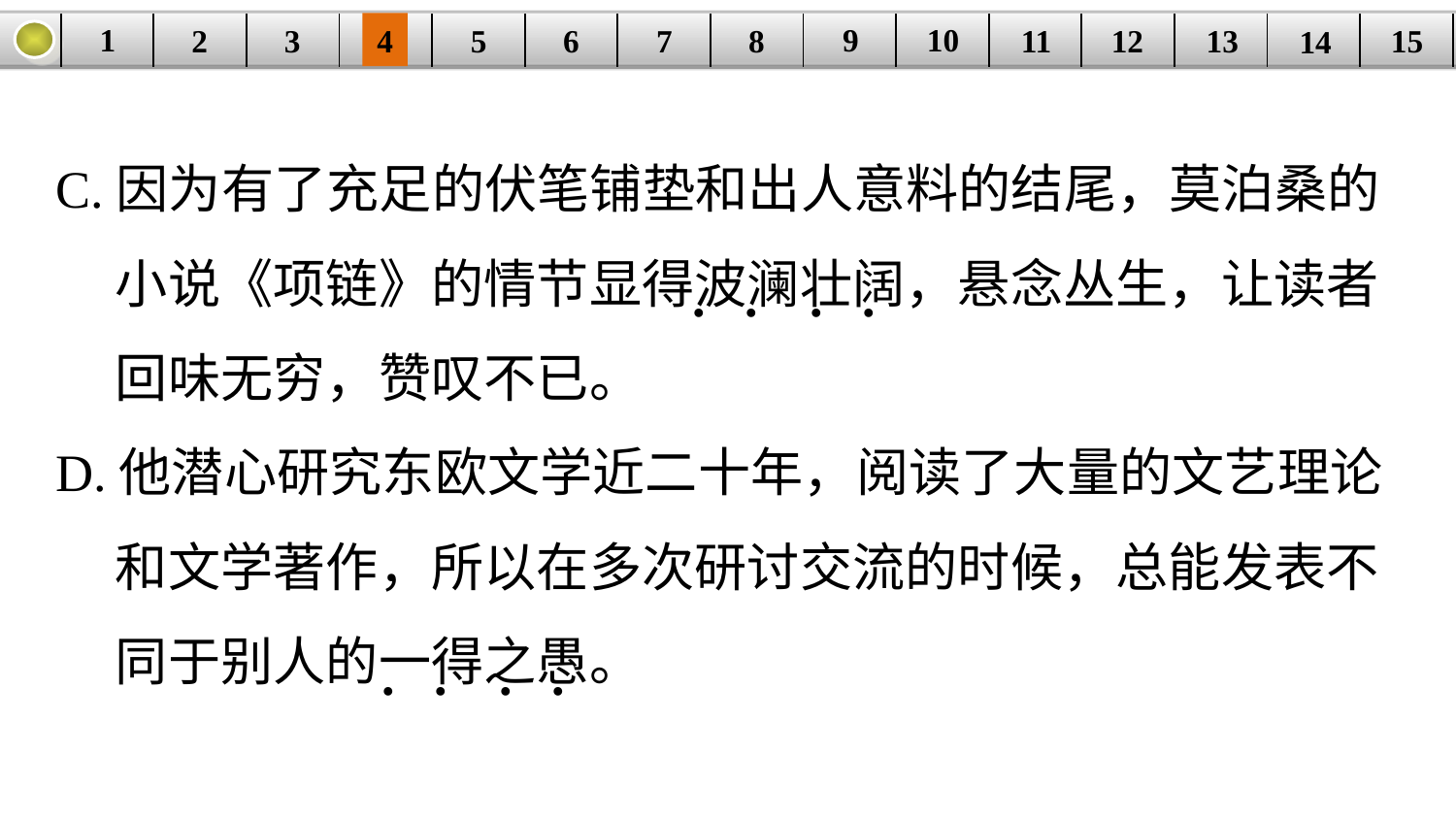

9
10
1
3
4
5
6
8
11
2
12
15
|  |  |  |  |  |  |  |  |  |  |  |  |  |  |  |
| --- | --- | --- | --- | --- | --- | --- | --- | --- | --- | --- | --- | --- | --- | --- |
7
13
14

C.因为有了充足的伏笔铺垫和出人意料的结尾，莫泊桑的
    小说《项链》的情节显得波澜壮阔，悬念丛生，让读者
    回味无穷，赞叹不已。
D.他潜心研究东欧文学近二十年，阅读了大量的文艺理论
    和文学著作，所以在多次研讨交流的时候，总能发表不
    同于别人的一得之愚。
.   .    .   .
.   .    .   .